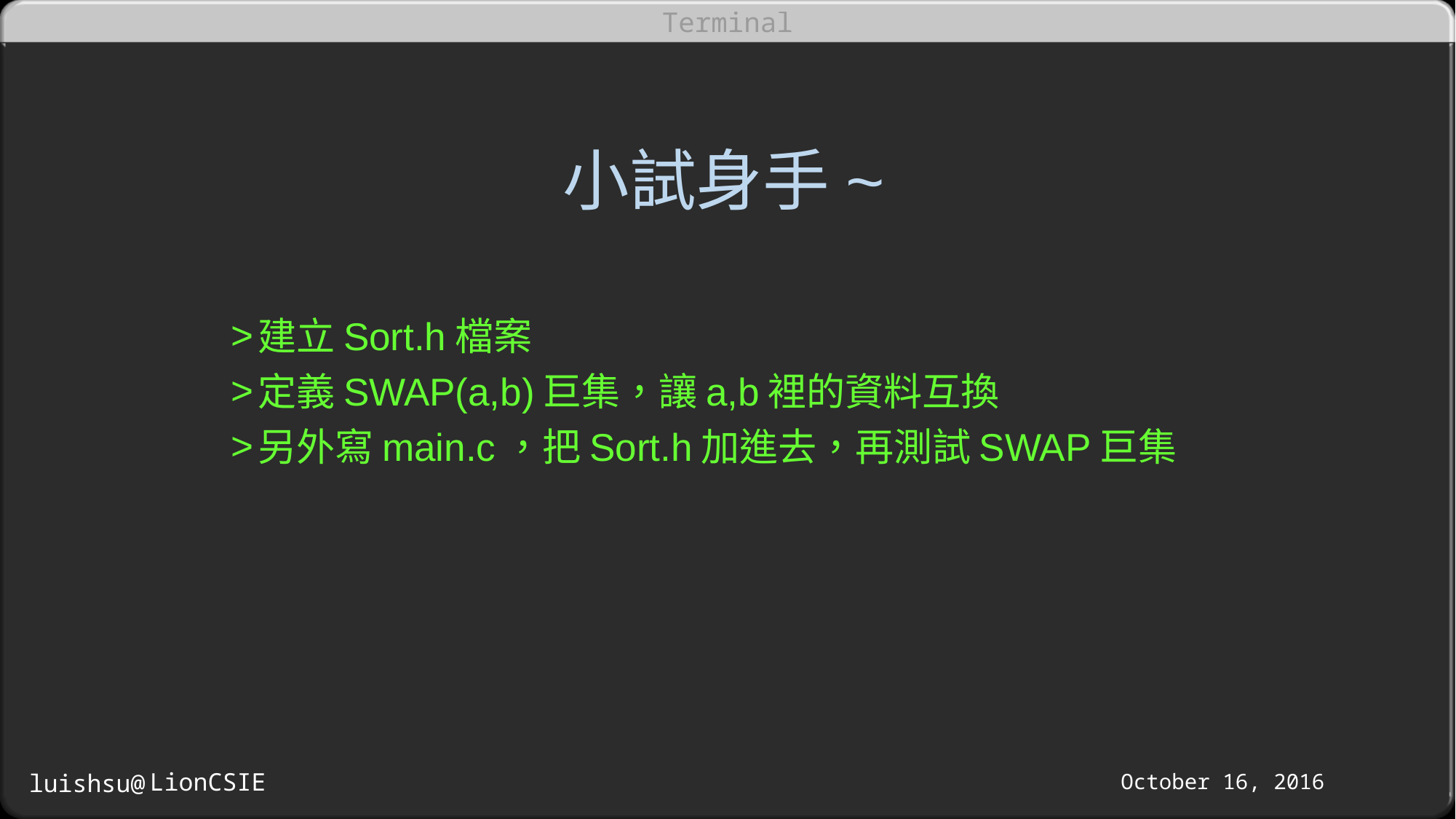

# 小試身手~
建立Sort.h檔案
定義SWAP(a,b)巨集，讓a,b裡的資料互換
另外寫main.c，把Sort.h加進去，再測試SWAP巨集
October 16, 2016
LionCSIE